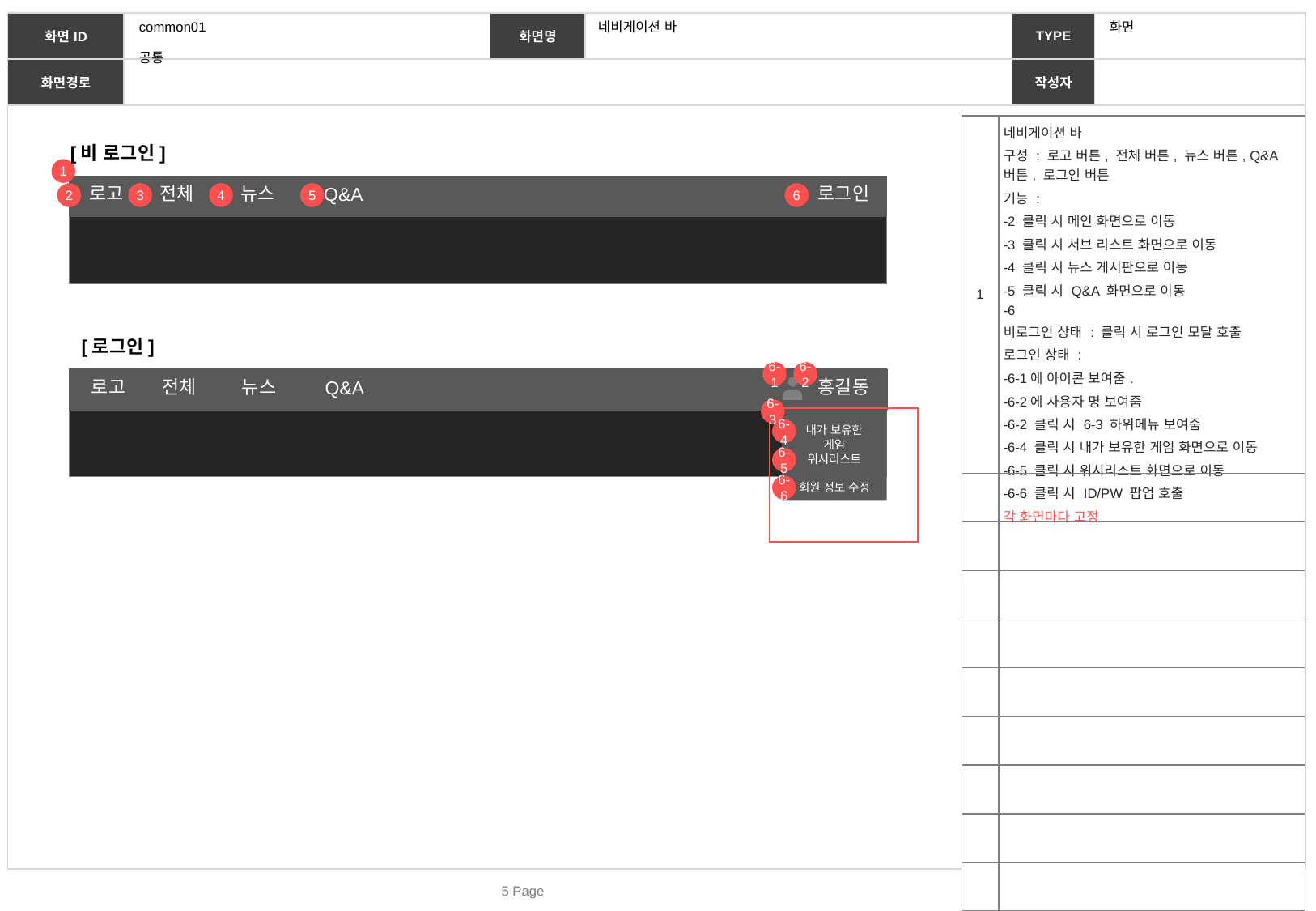

common01
네비게이션 바
화면
공통
| 1 | 네비게이션 바 구성 : 로고 버튼, 전체 버튼, 뉴스 버튼, Q&A 버튼, 로그인 버튼 기능 : -2 클릭 시 메인 화면으로 이동 -3 클릭 시 서브 리스트 화면으로 이동 -4 클릭 시 뉴스 게시판으로 이동 -5 클릭 시 Q&A 화면으로 이동 -6 비로그인 상태 : 클릭 시 로그인 모달 호출 로그인 상태 : -6-1에 아이콘 보여줌. -6-2에 사용자 명 보여줌 -6-2 클릭 시 6-3 하위메뉴 보여줌 -6-4 클릭 시 내가 보유한 게임 화면으로 이동 -6-5 클릭 시 위시리스트 화면으로 이동 -6-6 클릭 시 ID/PW 팝업 호출 각 화면마다 고정 |
| --- | --- |
|  |  |
|  |  |
|  |  |
|  |  |
|  |  |
|  |  |
|  |  |
|  |  |
|  |  |
|  |  |
|  |  |
|  |  |
[비 로그인]
1

로고
전체
뉴스
로그인
Q&A
2
3
4
5
6

[로그인]
6-1
6-2

로고
전체
뉴스
홍길동
Q&A

6-3

내가 보유한 게임
6-4
위시리스트
6-5
회원 정보 수정
6-6